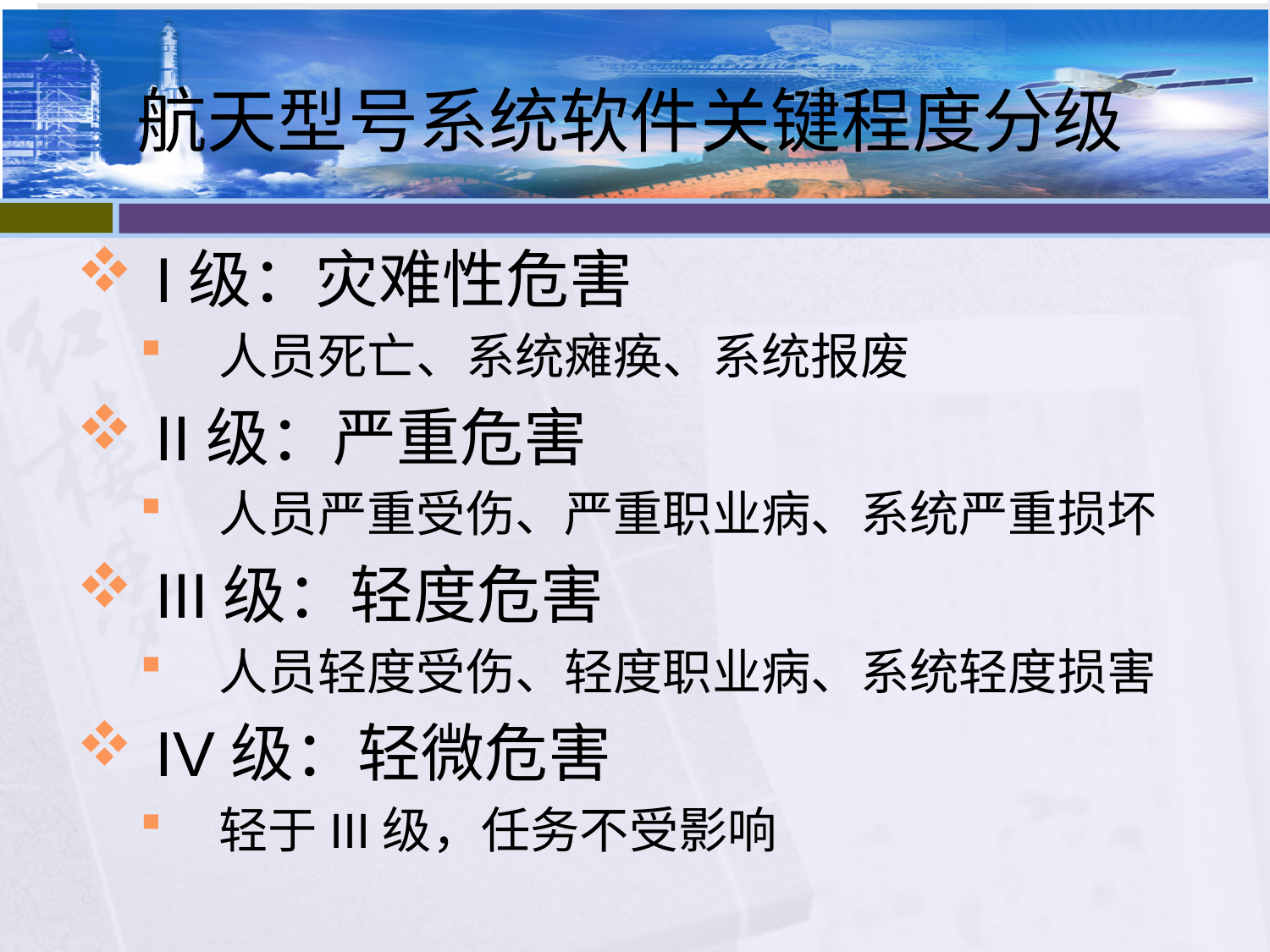

# 航天型号系统软件关键程度分级

I级：灾难性危害
人员死亡、系统瘫痪、系统报废
II级：严重危害
人员严重受伤、严重职业病、系统严重损坏
III级：轻度危害
人员轻度受伤、轻度职业病、系统轻度损害
IV级：轻微危害
轻于III级，任务不受影响